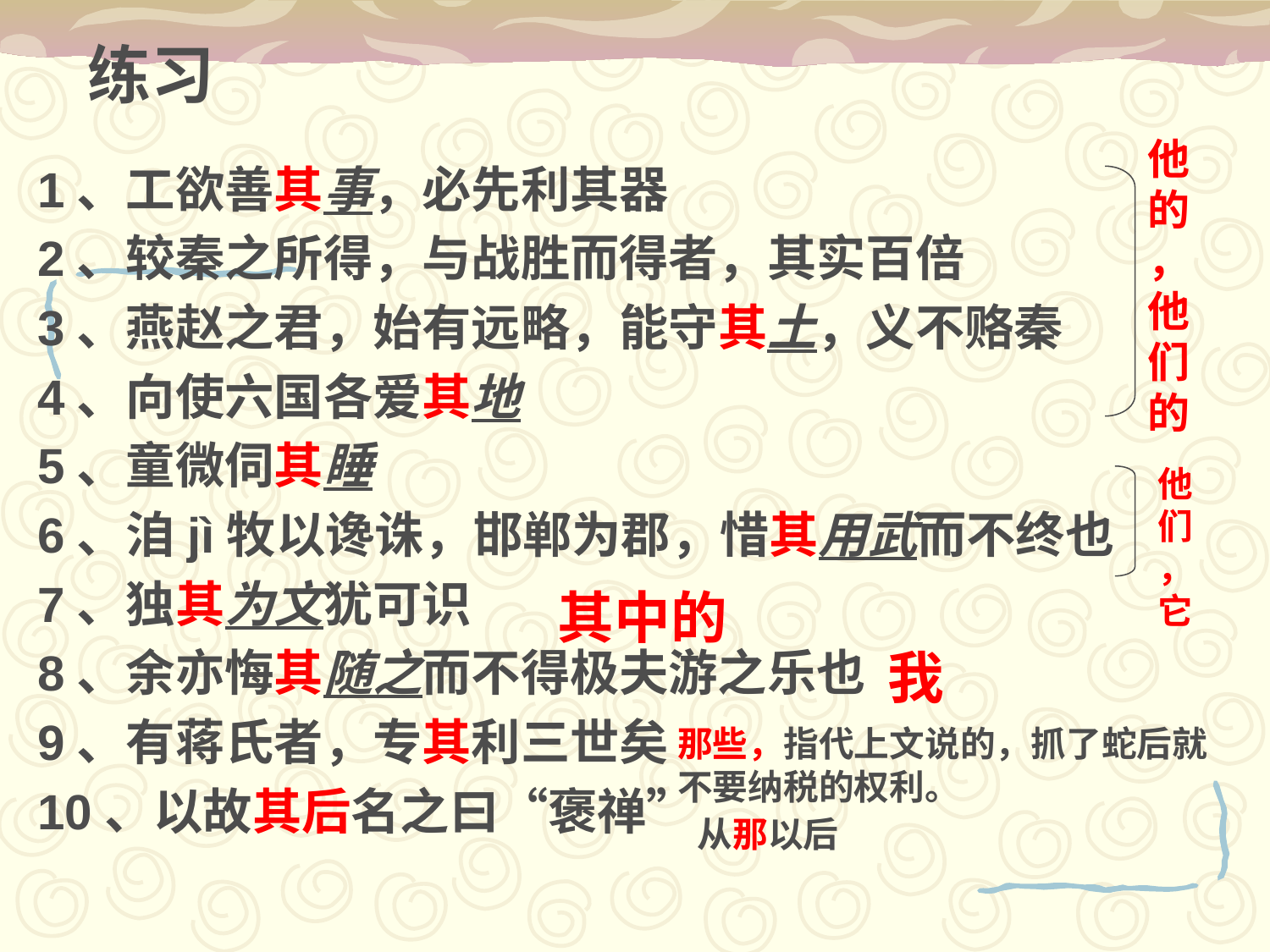

练习

1、工欲善其事，必先利其器
2、较秦之所得，与战胜而得者，其实百倍
3、燕赵之君，始有远略，能守其土，义不赂秦
4、向使六国各爱其地
5、童微伺其睡
6、洎jì牧以谗诛，邯郸为郡，惜其用武而不终也
7、独其为文犹可识
8、余亦悔其随之而不得极夫游之乐也
9、有蒋氏者，专其利三世矣
10、以故其后名之曰“褒禅”
他的，他们的

他们，它

其中的
我
那些，指代上文说的，抓了蛇后就不要纳税的权利。
从那以后